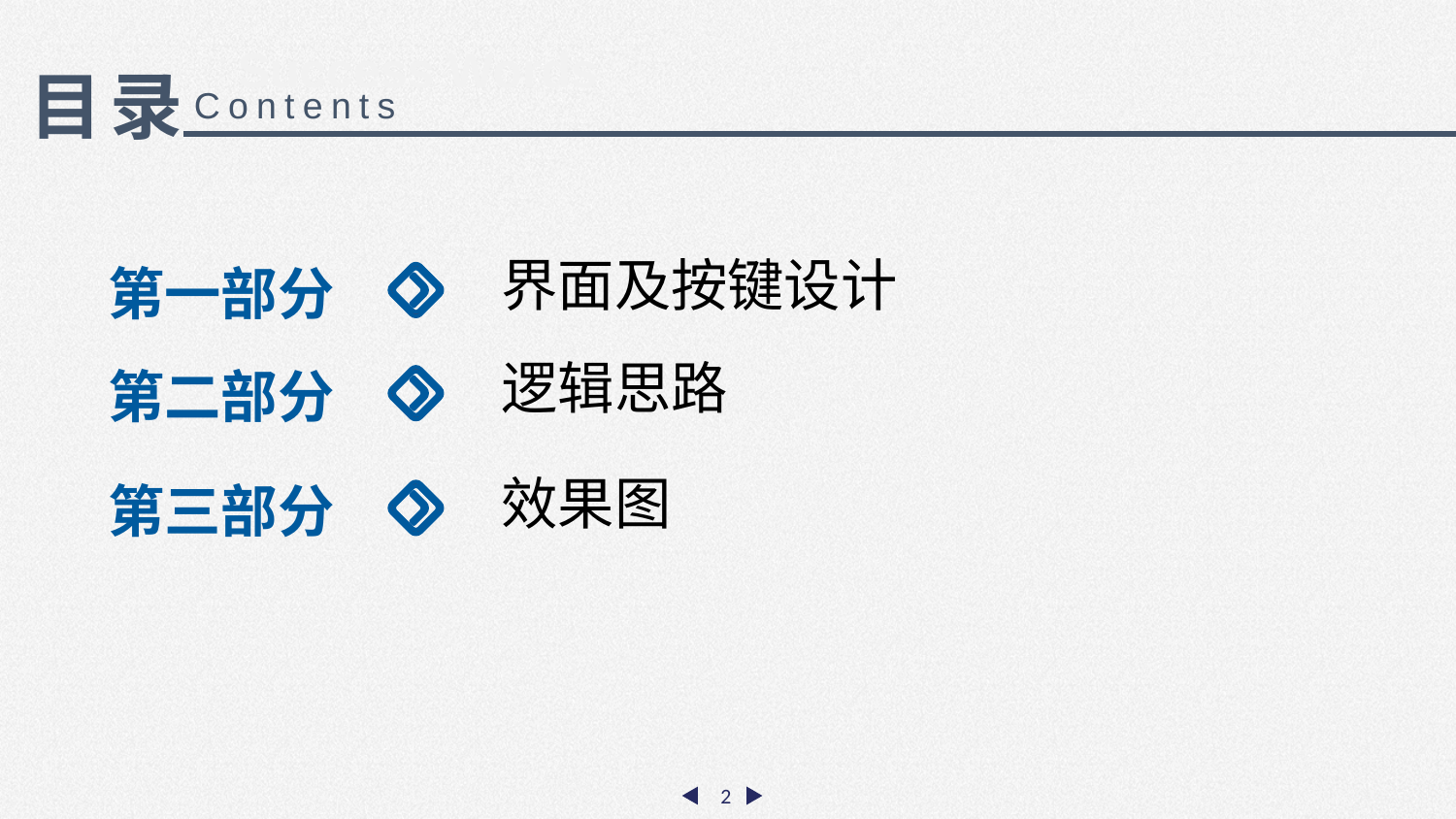

Success Words
目录
Contents
界面及按键设计
第一部分

逻辑思路
第二部分

效果图
第三部分

2